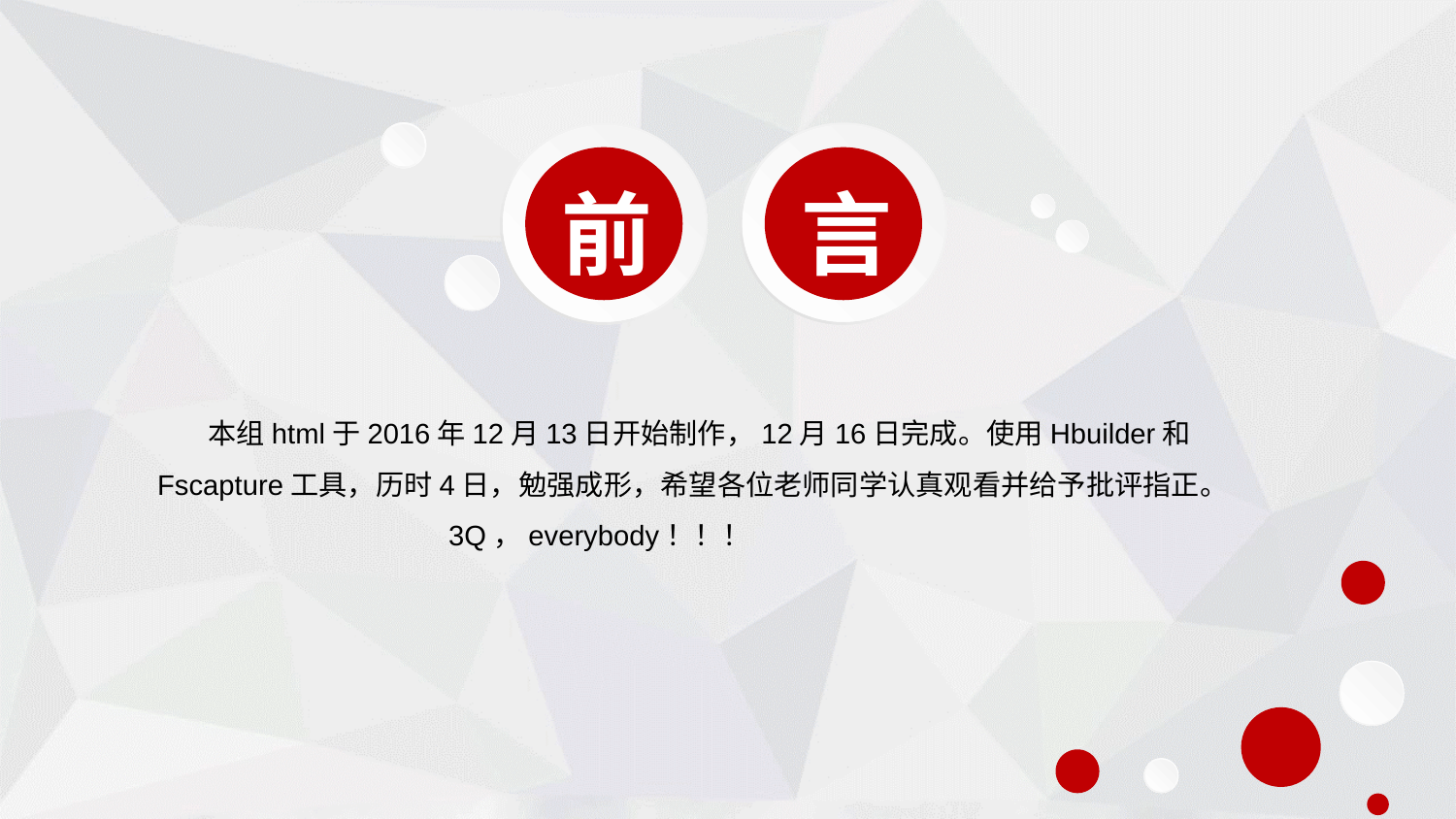

前

言

       本组html于2016年12月13日开始制作，12月16日完成。使用Hbuilder和Fscapture工具，历时4日，勉强成形，希望各位老师同学认真观看并给予批评指正。
		3Q，everybody！！！